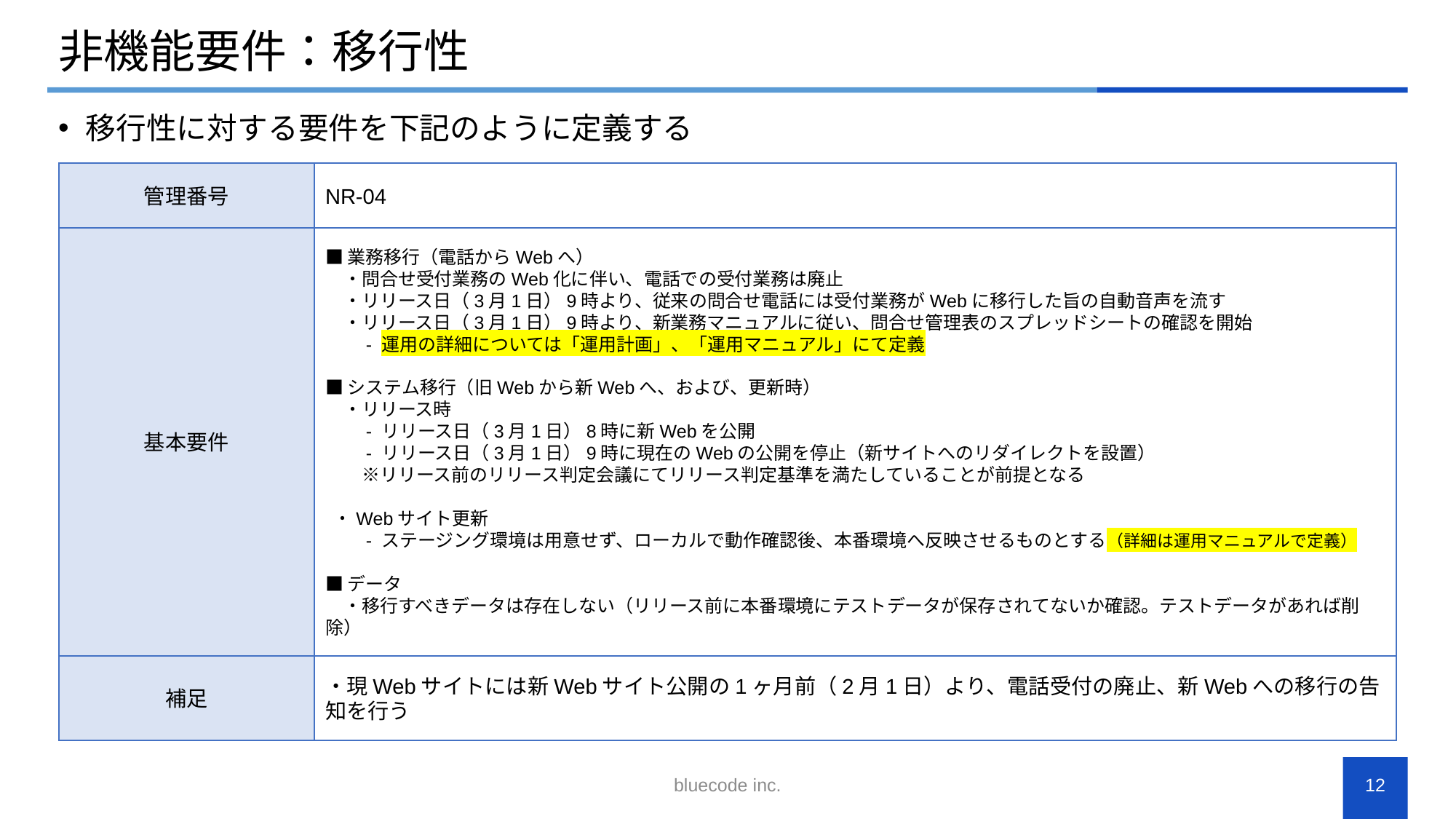

# 非機能要件：移行性
移行性に対する要件を下記のように定義する
管理番号
NR-04
基本要件
■業務移行（電話からWebへ）
　・問合せ受付業務のWeb化に伴い、電話での受付業務は廃止
　・リリース日（3月1日）9時より、従来の問合せ電話には受付業務がWebに移行した旨の自動音声を流す
　・リリース日（3月1日）9時より、新業務マニュアルに従い、問合せ管理表のスプレッドシートの確認を開始
　　- 運用の詳細については「運用計画」、「運用マニュアル」にて定義

■システム移行（旧Webから新Webへ、および、更新時）
　・リリース時
　　- リリース日（3月1日）8時に新Webを公開
　　- リリース日（3月1日）9時に現在のWebの公開を停止（新サイトへのリダイレクトを設置）
　　※リリース前のリリース判定会議にてリリース判定基準を満たしていることが前提となる

 ・Webサイト更新
　　- ステージング環境は用意せず、ローカルで動作確認後、本番環境へ反映させるものとする（詳細は運用マニュアルで定義）

■データ
　・移行すべきデータは存在しない（リリース前に本番環境にテストデータが保存されてないか確認。テストデータがあれば削除）
補足
・現Webサイトには新Webサイト公開の1ヶ月前（2月1日）より、電話受付の廃止、新Webへの移行の告知を行う
bluecode inc.
12